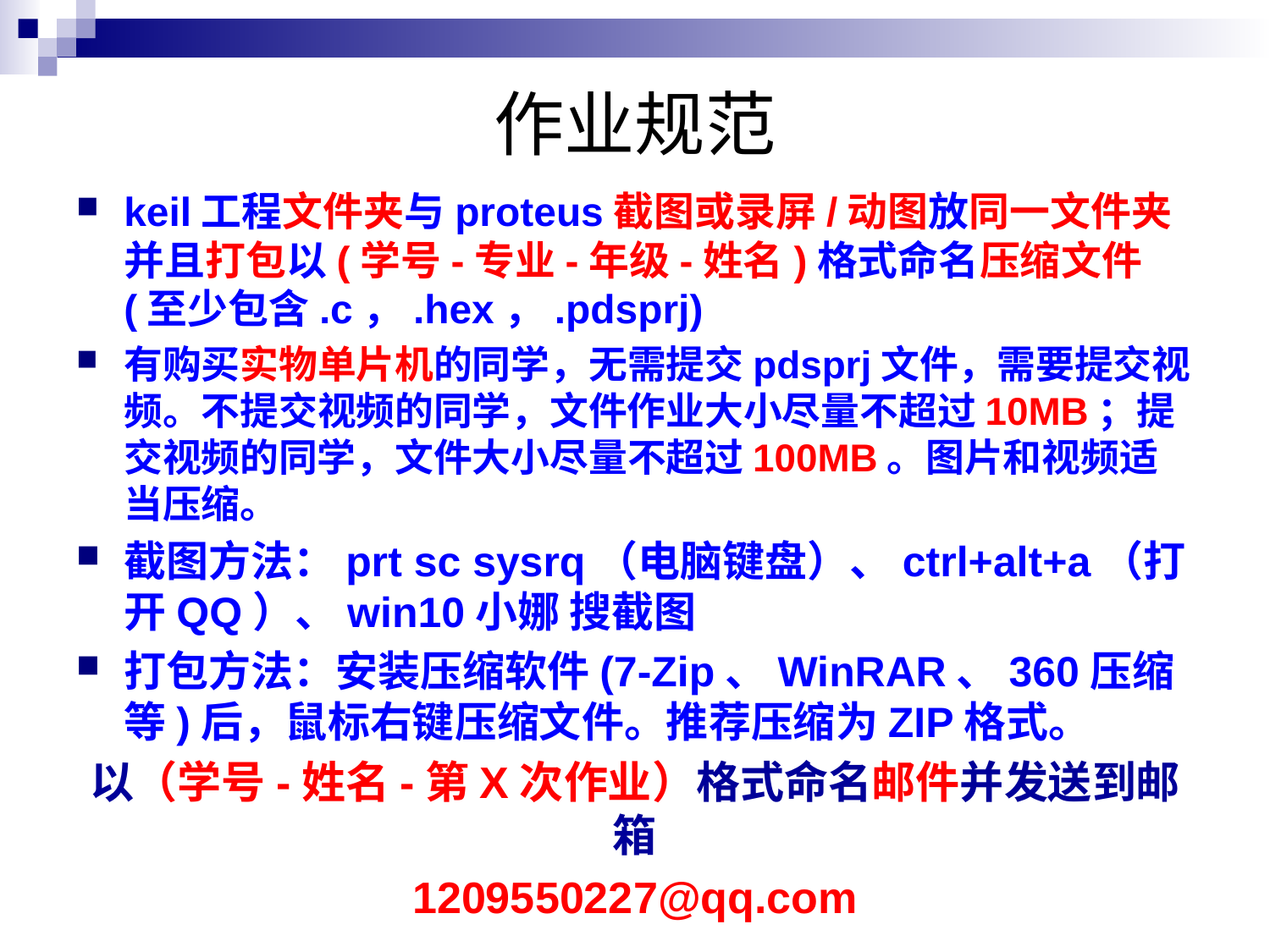

# 作业规范
keil工程文件夹与proteus截图或录屏/动图放同一文件夹并且打包以(学号-专业-年级-姓名)格式命名压缩文件(至少包含.c，.hex，.pdsprj)
有购买实物单片机的同学，无需提交pdsprj文件，需要提交视频。不提交视频的同学，文件作业大小尽量不超过10MB；提交视频的同学，文件大小尽量不超过100MB。图片和视频适当压缩。
截图方法：prt sc sysrq（电脑键盘）、ctrl+alt+a（打开QQ）、win10小娜 搜截图
打包方法：安装压缩软件(7-Zip、WinRAR、360压缩等)后，鼠标右键压缩文件。推荐压缩为ZIP格式。
以（学号-姓名-第X次作业）格式命名邮件并发送到邮箱
1209550227@qq.com